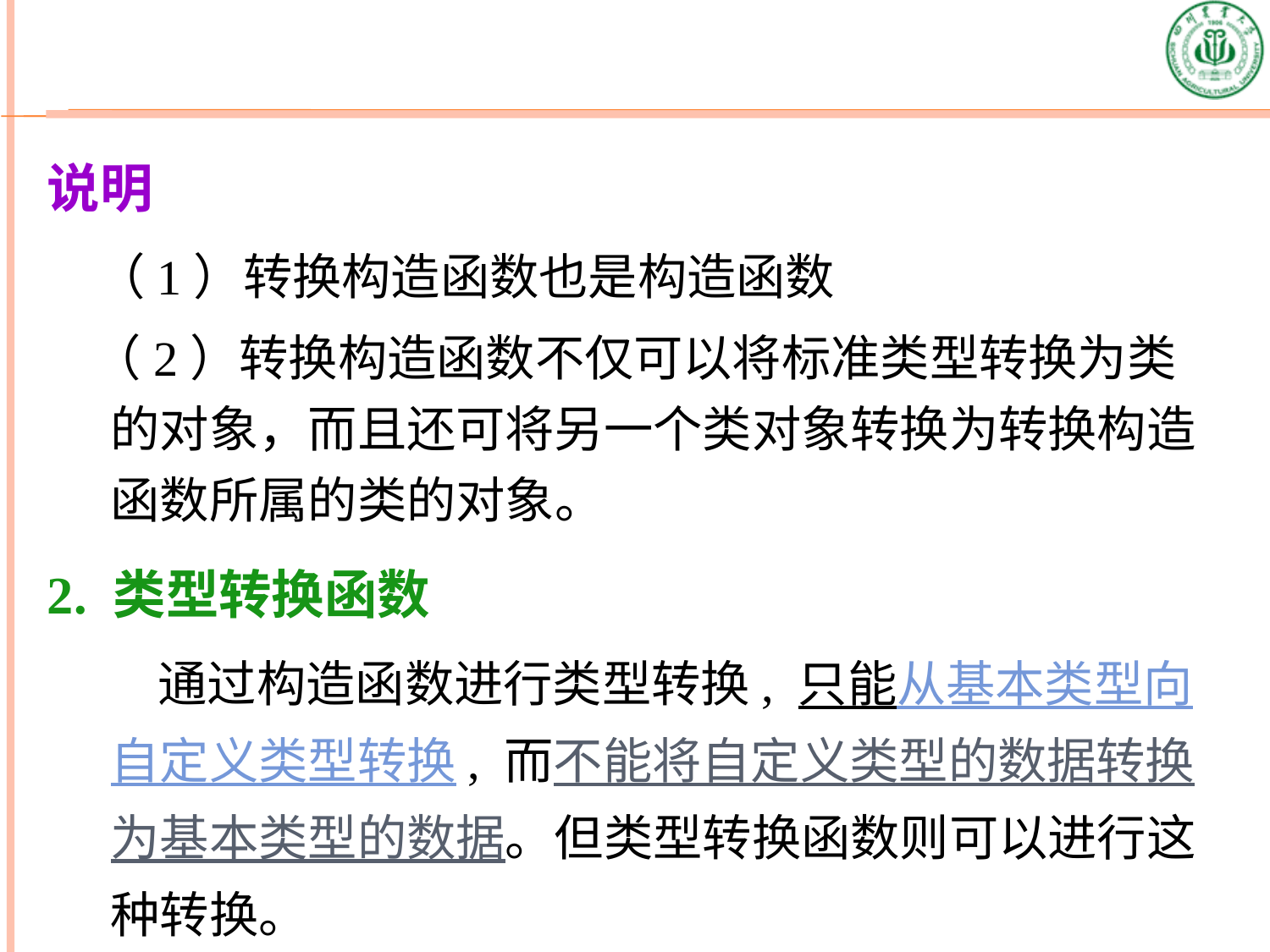

说明
   （1）转换构造函数也是构造函数
   （2）转换构造函数不仅可以将标准类型转换为类的对象，而且还可将另一个类对象转换为转换构造函数所属的类的对象。
2. 类型转换函数
         通过构造函数进行类型转换, 只能从基本类型向自定义类型转换, 而不能将自定义类型的数据转换为基本类型的数据。但类型转换函数则可以进行这种转换。